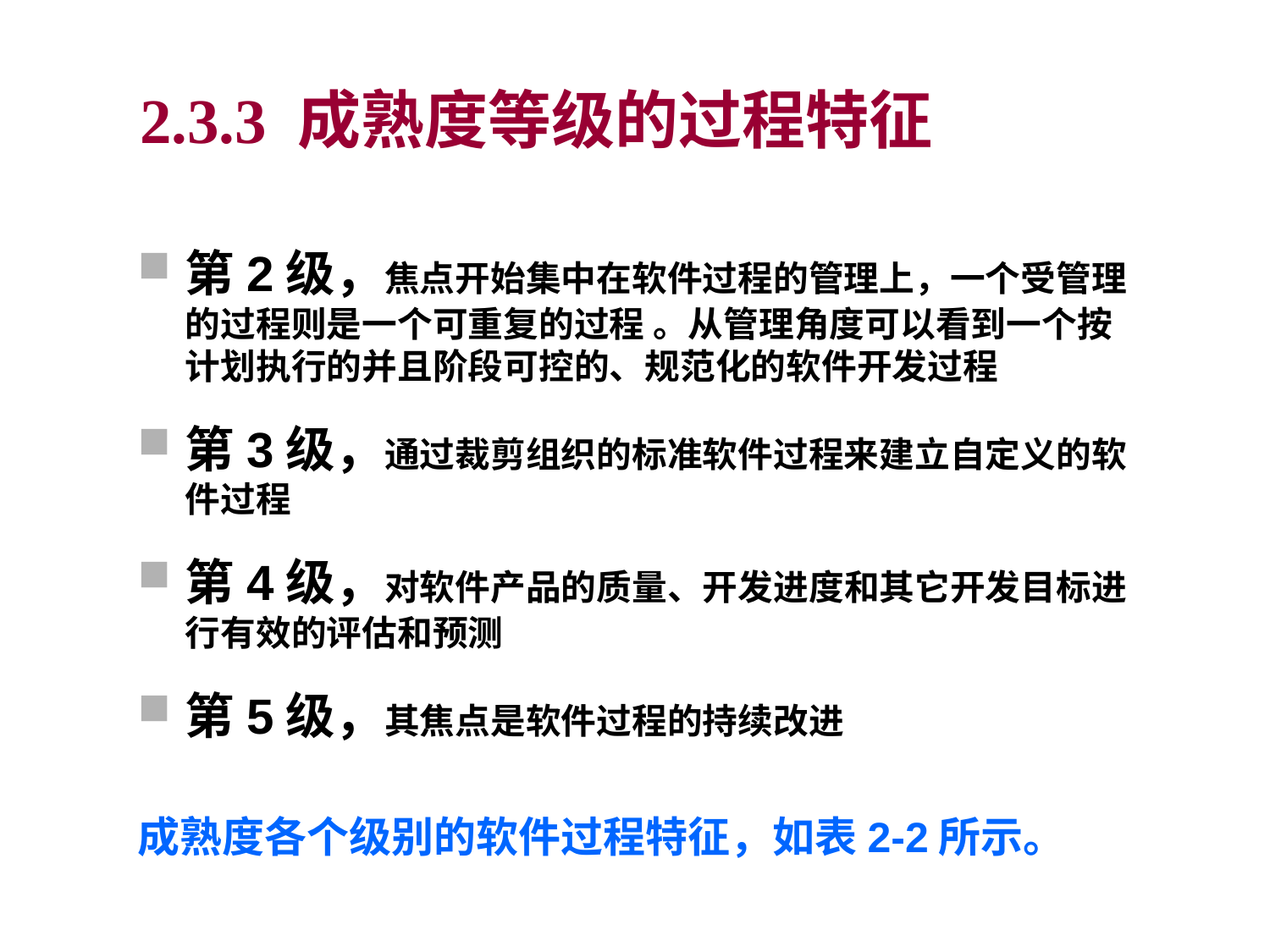

2.3.3 成熟度等级的过程特征
第2级，焦点开始集中在软件过程的管理上，一个受管理的过程则是一个可重复的过程 。从管理角度可以看到一个按计划执行的并且阶段可控的、规范化的软件开发过程
第3级，通过裁剪组织的标准软件过程来建立自定义的软件过程
第4级，对软件产品的质量、开发进度和其它开发目标进行有效的评估和预测
第5级，其焦点是软件过程的持续改进

成熟度各个级别的软件过程特征，如表2-2所示。